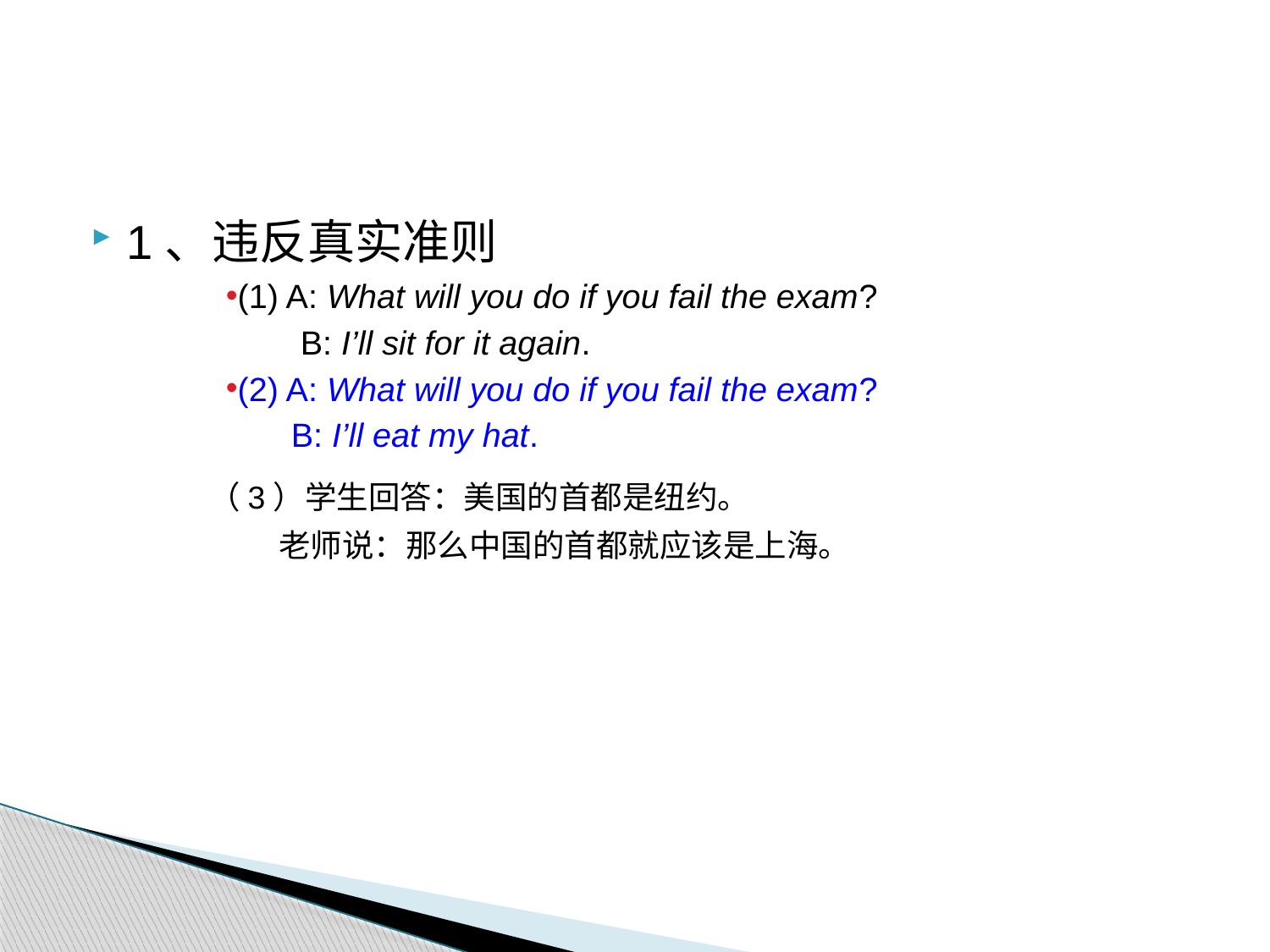

#
1、违反真实准则
(1) A: What will you do if you fail the exam?
        B: I’ll sit for it again.
(2) A: What will you do if you fail the exam?
       B: I’ll eat my hat.
          （3）学生回答：美国的首都是纽约。
                         老师说：那么中国的首都就应该是上海。